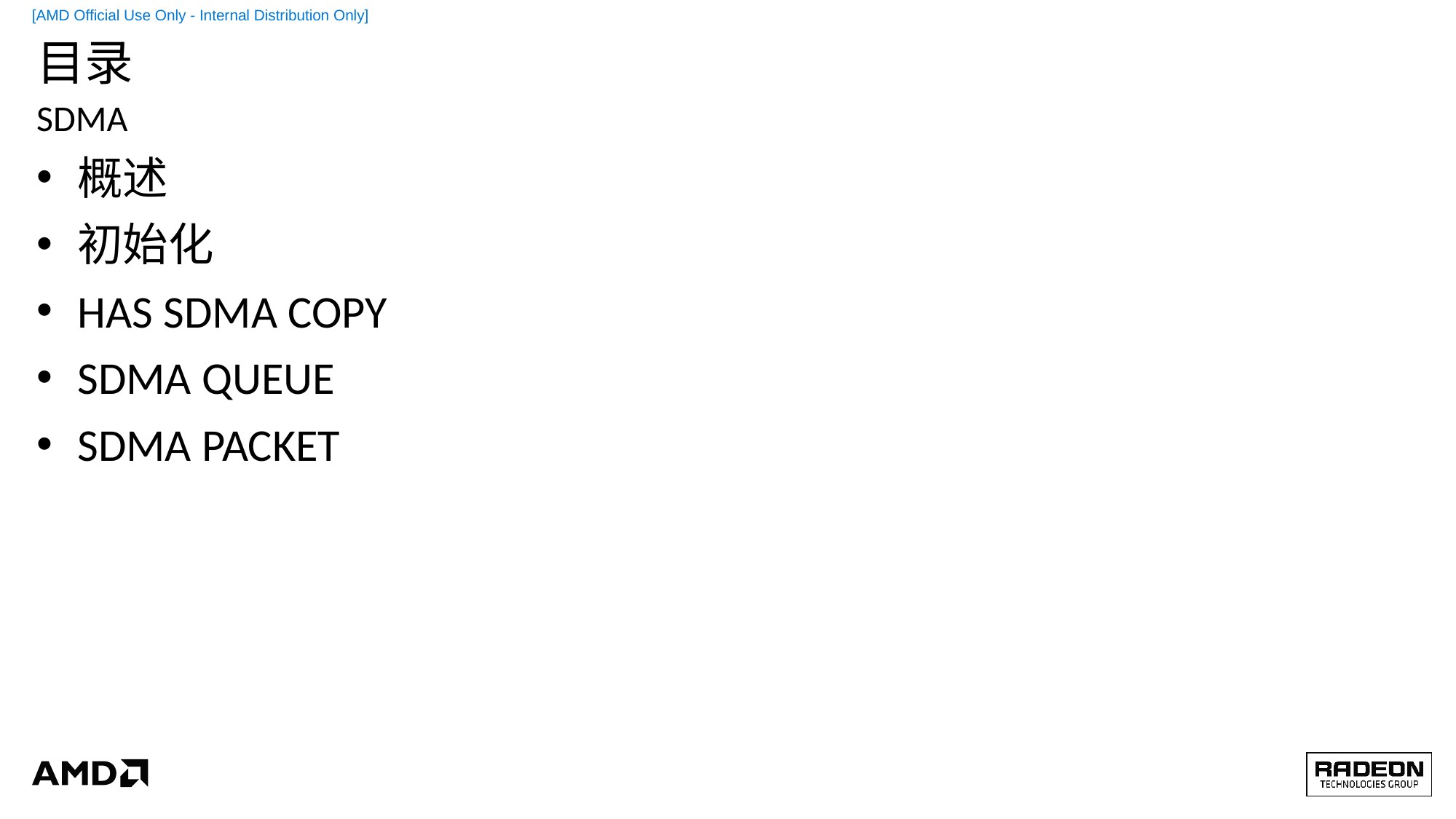

# 目录
sdma
概述
初始化
HAS SDMA COPY
SDMA QUEUE
SDMA PACKET